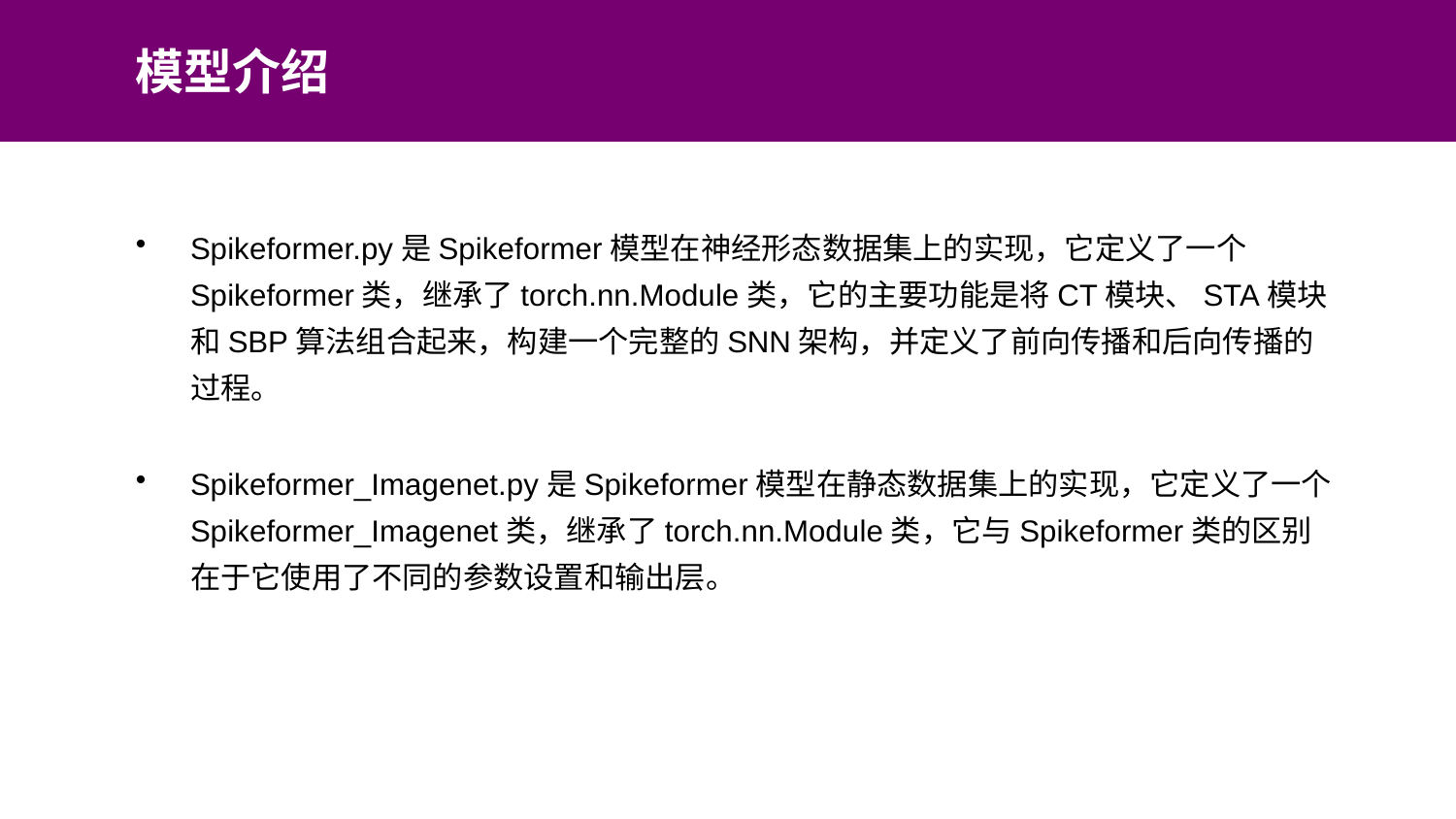

模型介绍
Spikeformer.py是Spikeformer模型在神经形态数据集上的实现，它定义了一个Spikeformer类，继承了torch.nn.Module类，它的主要功能是将CT模块、STA模块和SBP算法组合起来，构建一个完整的SNN架构，并定义了前向传播和后向传播的过程。
Spikeformer_Imagenet.py是Spikeformer模型在静态数据集上的实现，它定义了一个Spikeformer_Imagenet类，继承了torch.nn.Module类，它与Spikeformer类的区别在于它使用了不同的参数设置和输出层。